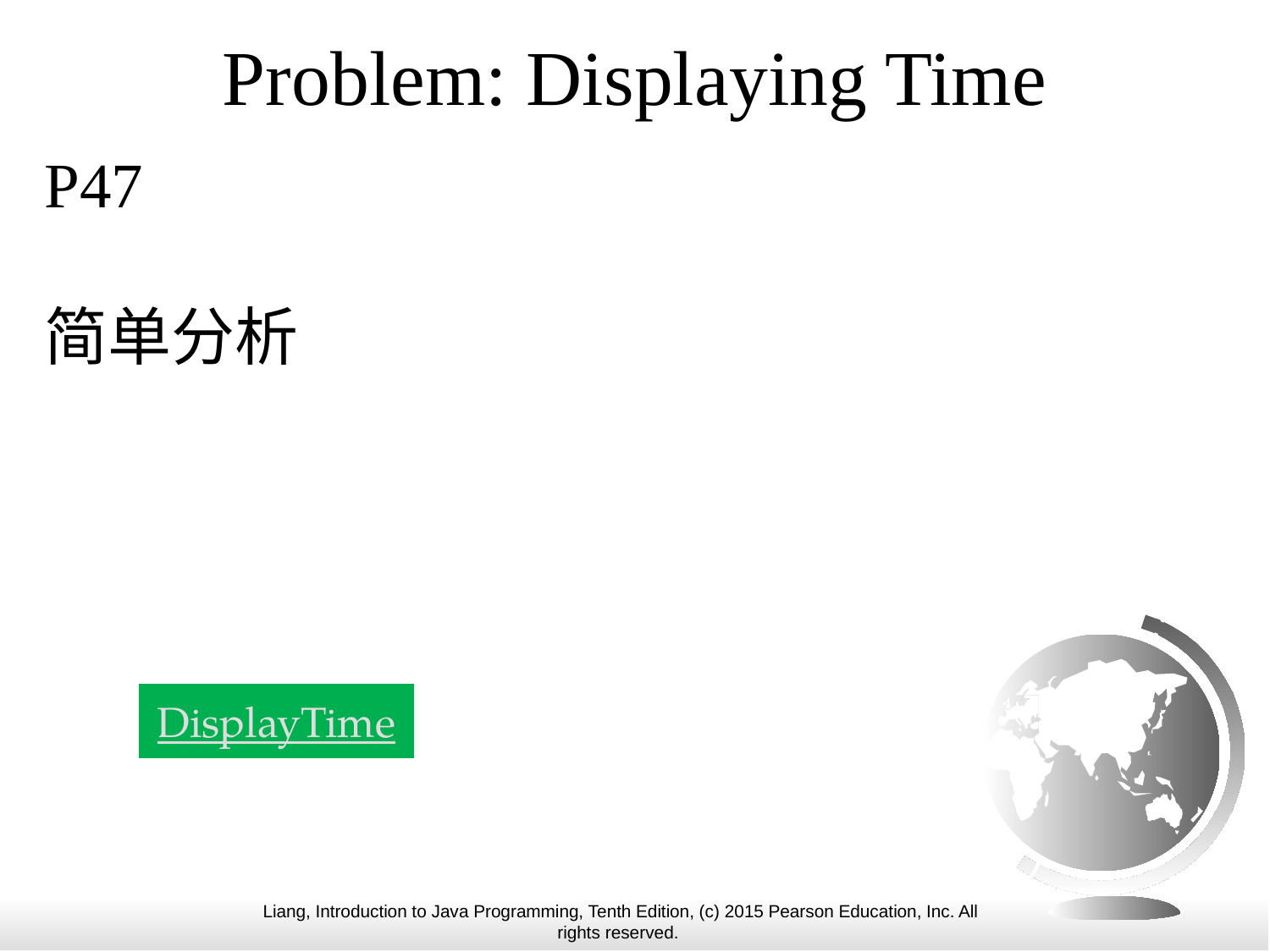

# Problem: Displaying Time
P47

简单分析

DisplayTime
22